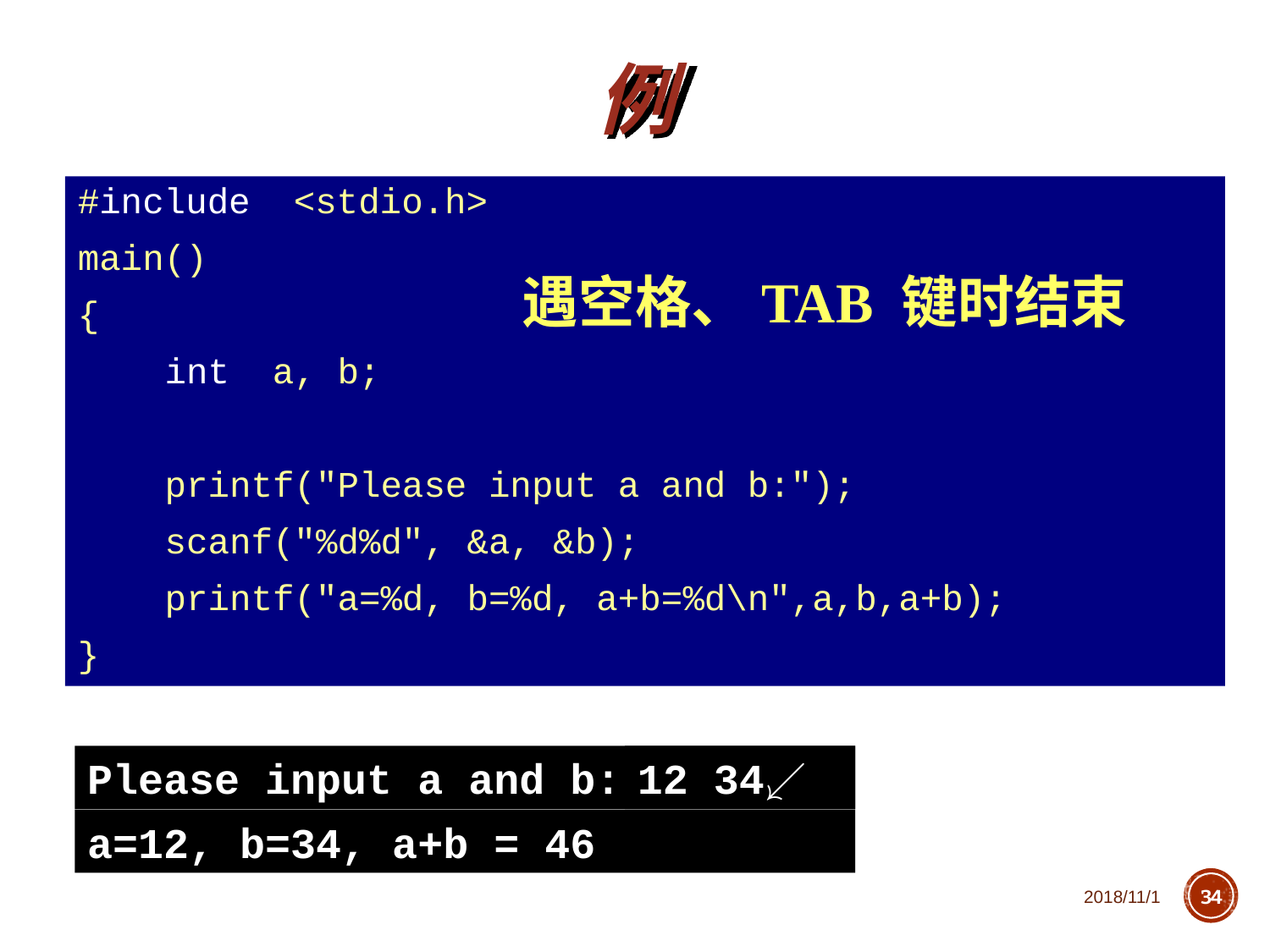

例
#include  <stdio.h>
main()
{
	  int  a, b;

	  printf("Please input a and b:");
	  scanf("%d%d", &a, &b);
	  printf("a=%d, b=%d, a+b=%d\n",a,b,a+b);
}
遇空格、TAB 键时结束
Please input a and b:
12 34↙
a=12, b=34, a+b = 46
2018/11/1
34